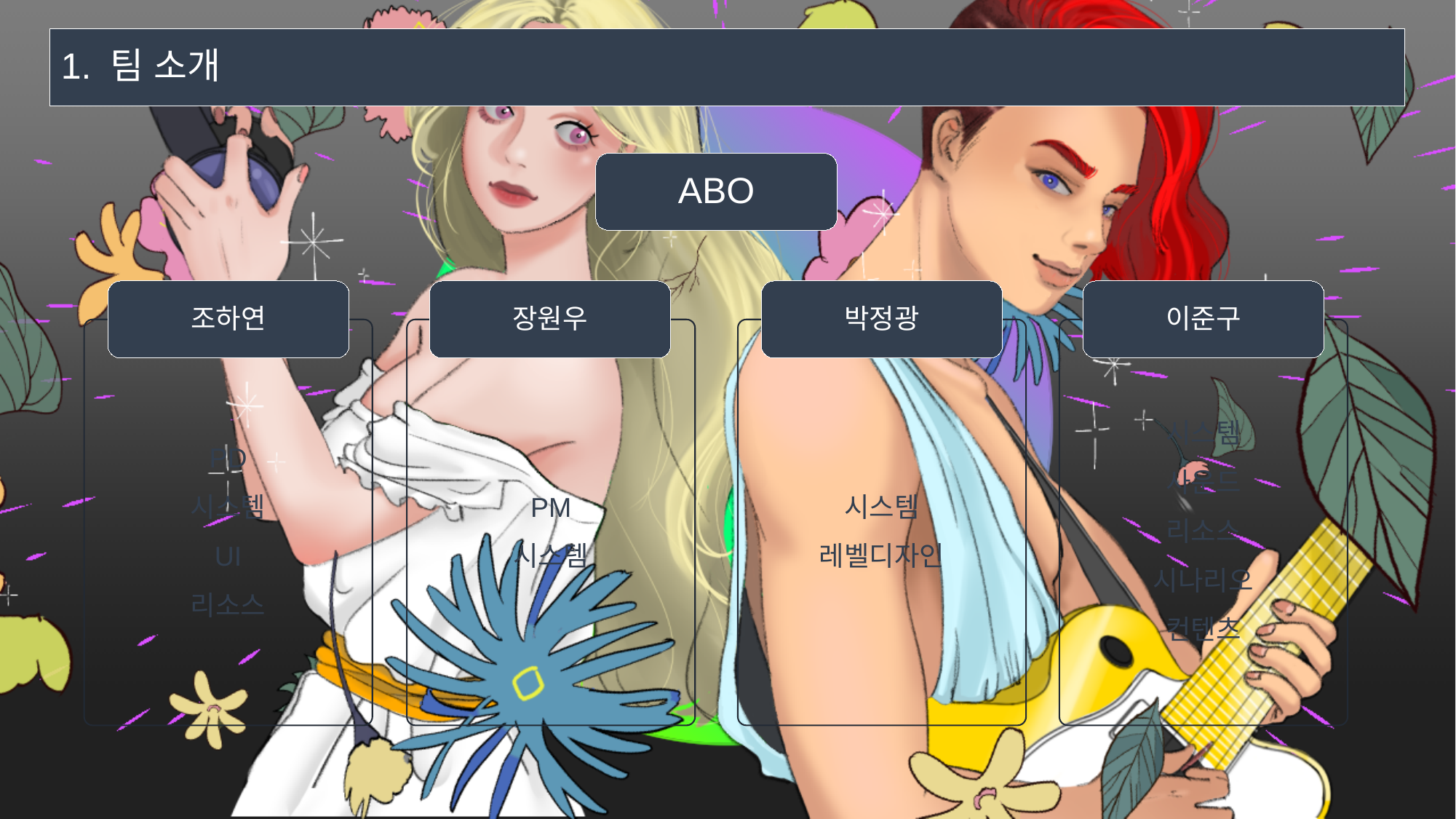

# 1. 팀 소개

ABO
장원우
이준구
박정광
조하연
시스템
사운드
리소스
시나리오
컨텐츠
PD
시스템
UI
리소스
PM
시스템
시스템
레벨디자인